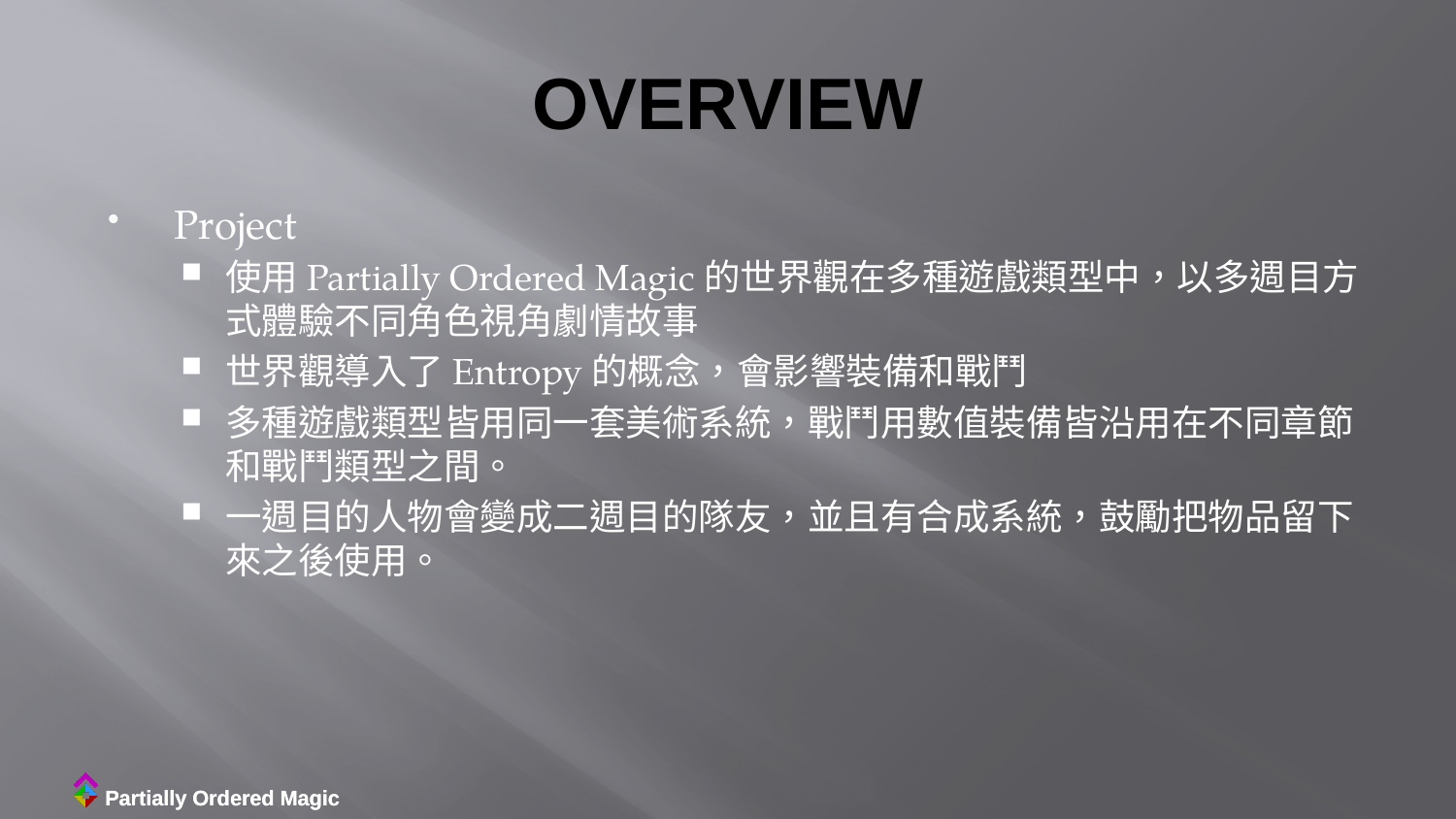

# OVERVIEW
Project
使用Partially Ordered Magic的世界觀在多種遊戲類型中，以多週目方式體驗不同角色視角劇情故事
世界觀導入了Entropy的概念，會影響裝備和戰鬥
多種遊戲類型皆用同一套美術系統，戰鬥用數值裝備皆沿用在不同章節和戰鬥類型之間。
一週目的人物會變成二週目的隊友，並且有合成系統，鼓勵把物品留下來之後使用。